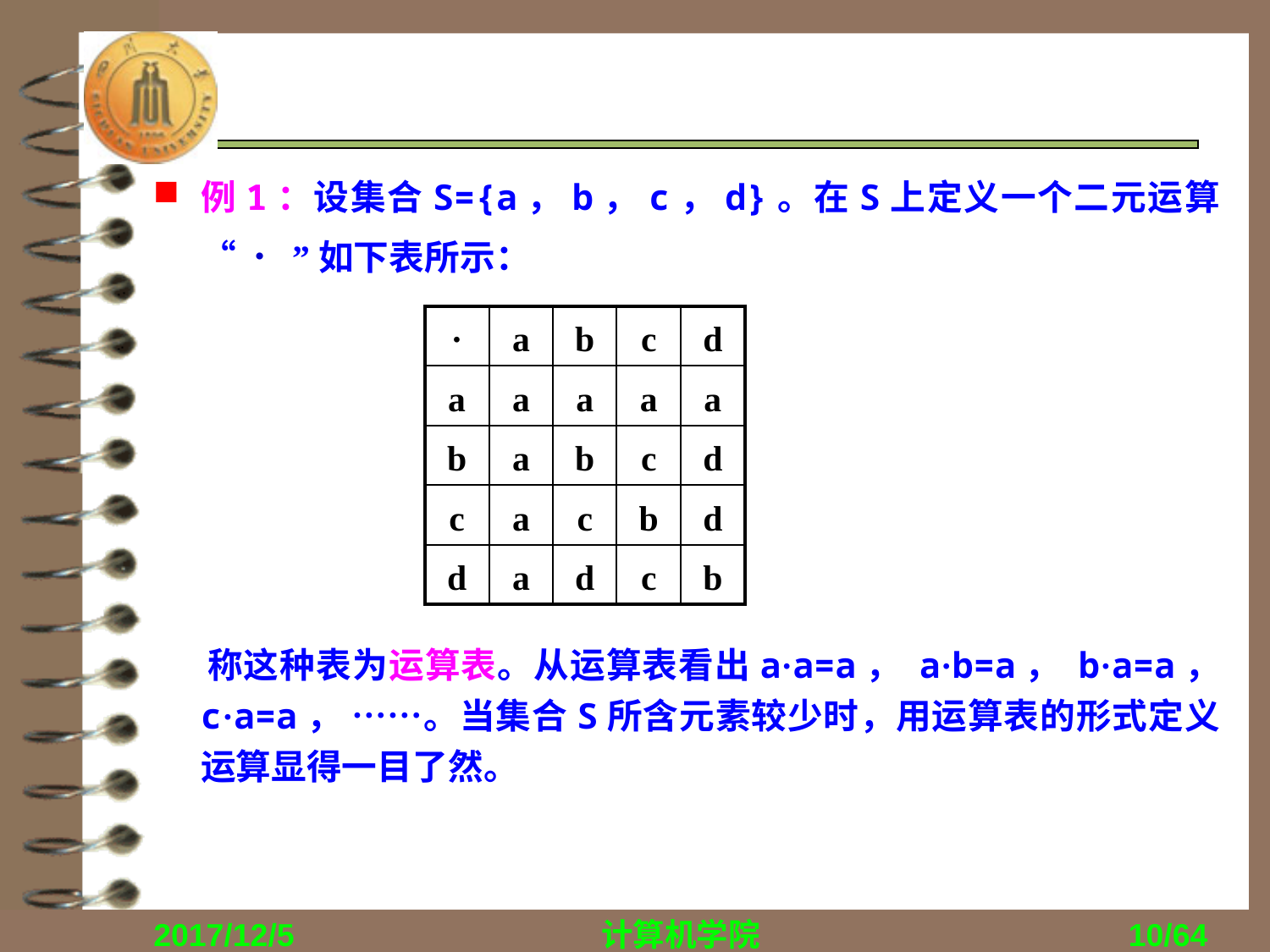

#
例1：设集合S={a，b，c，d}。在S上定义一个二元运算“ · ”如下表所示：

     称这种表为运算表。从运算表看出a·a=a， a·b=a， b·a=a， c·a=a， ……。当集合S所含元素较少时，用运算表的形式定义运算显得一目了然。
| · | a | b | c | d |
| --- | --- | --- | --- | --- |
| a | a | a | a | a |
| b | a | b | c | d |
| c | a | c | b | d |
| d | a | d | c | b |
2017/12/5
计算机学院
10/64